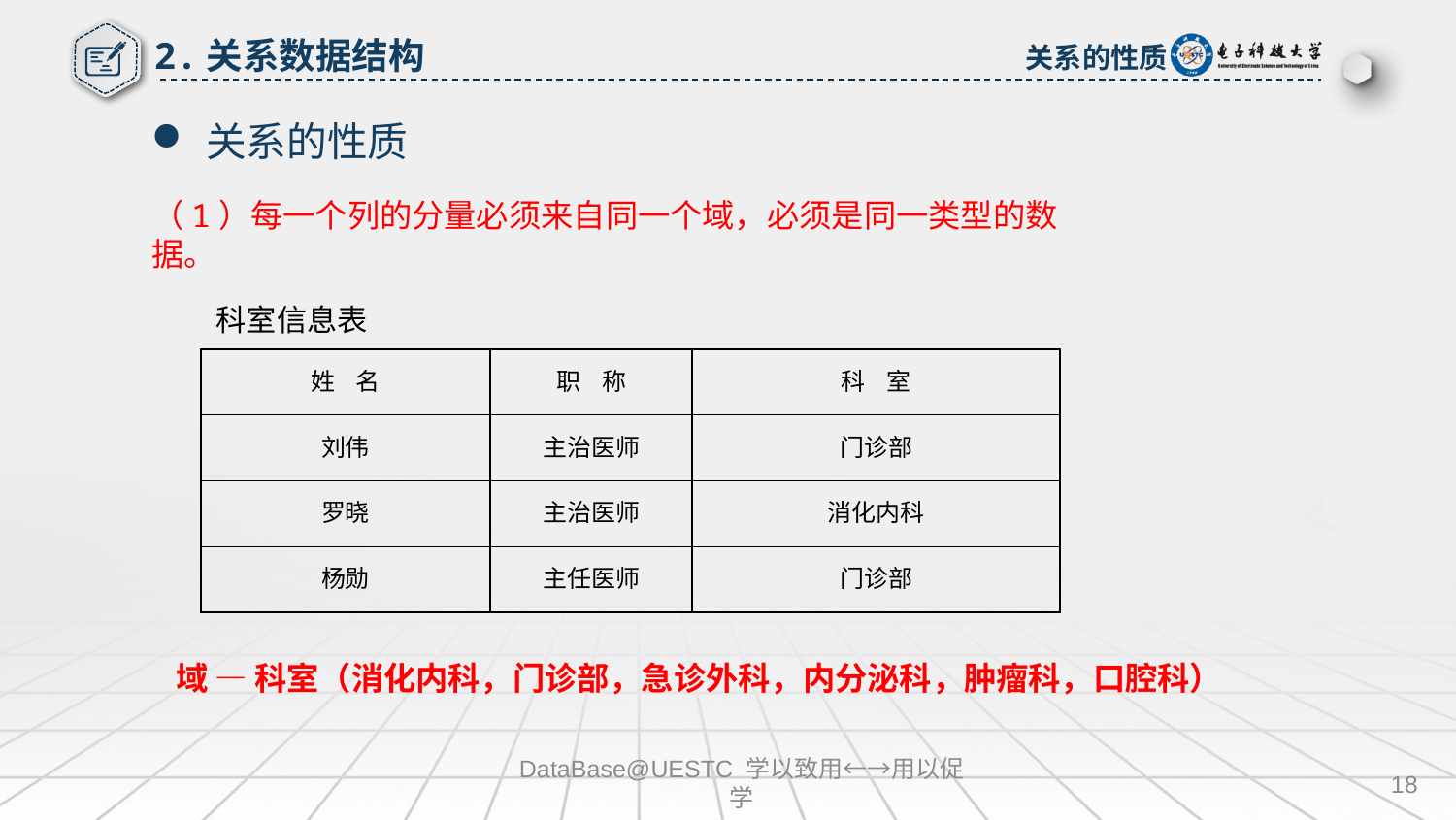

2.关系数据结构
关系的性质
关系的性质
（1）每一个列的分量必须来自同一个域，必须是同一类型的数据。
科室信息表
| 姓 名 | 职 称 | 科 室 |
| --- | --- | --- |
| 刘伟 | 主治医师 | 门诊部 |
| 罗晓 | 主治医师 | 消化内科 |
| 杨勋 | 主任医师 | 门诊部 |
域 — 科室（消化内科，门诊部，急诊外科，内分泌科，肿瘤科，口腔科）
DataBase@UESTC 学以致用←→用以促学
18